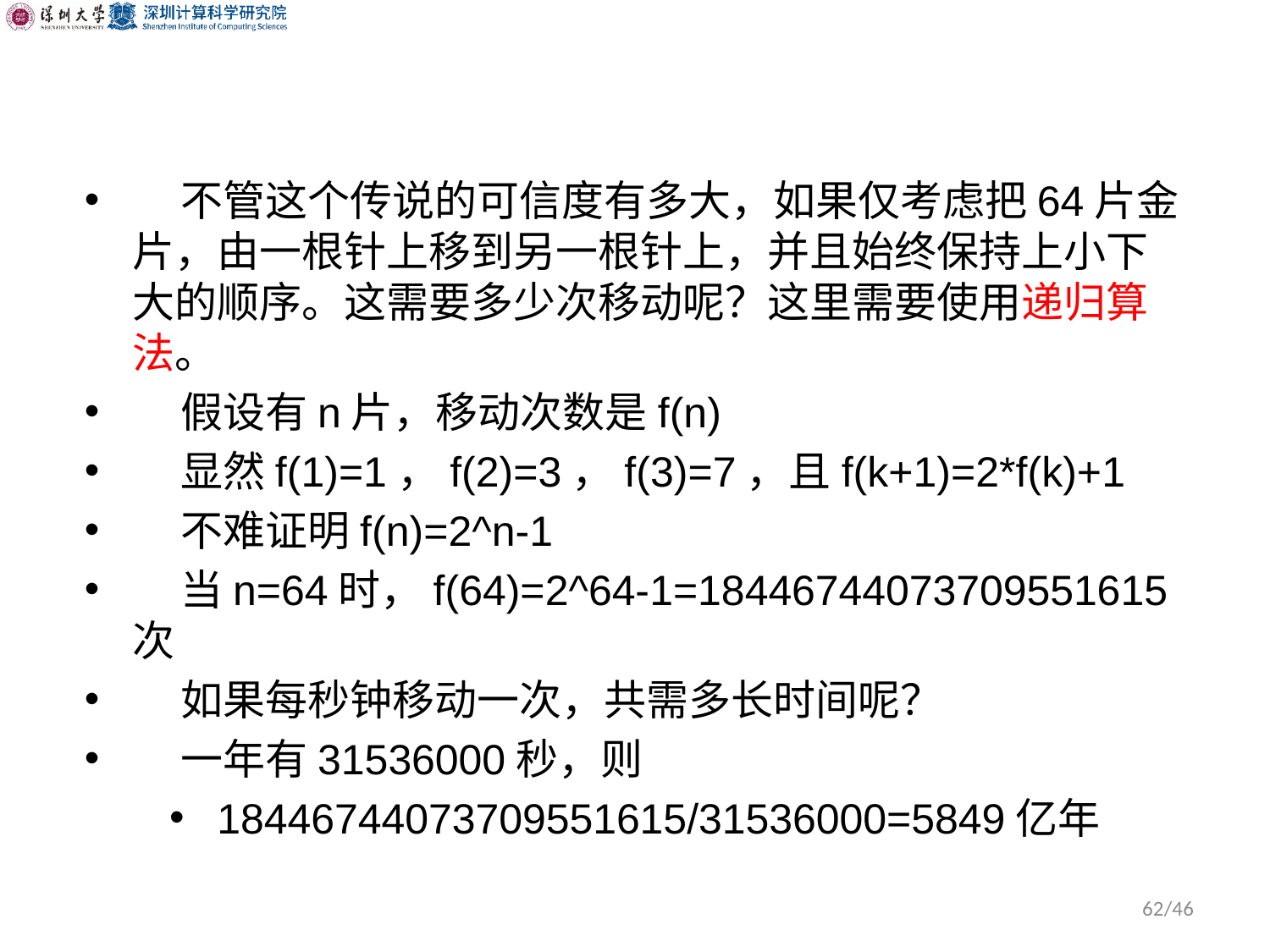

#
    不管这个传说的可信度有多大，如果仅考虑把64片金片，由一根针上移到另一根针上，并且始终保持上小下大的顺序。这需要多少次移动呢？这里需要使用递归算法。
    假设有n片，移动次数是f(n)
    显然f(1)=1，f(2)=3，f(3)=7，且f(k+1)=2*f(k)+1
    不难证明f(n)=2^n-1
    当n=64时，f(64)=2^64-1=18446744073709551615次
    如果每秒钟移动一次，共需多长时间呢？
    一年有31536000秒，则
18446744073709551615/31536000=5849亿年
62/46